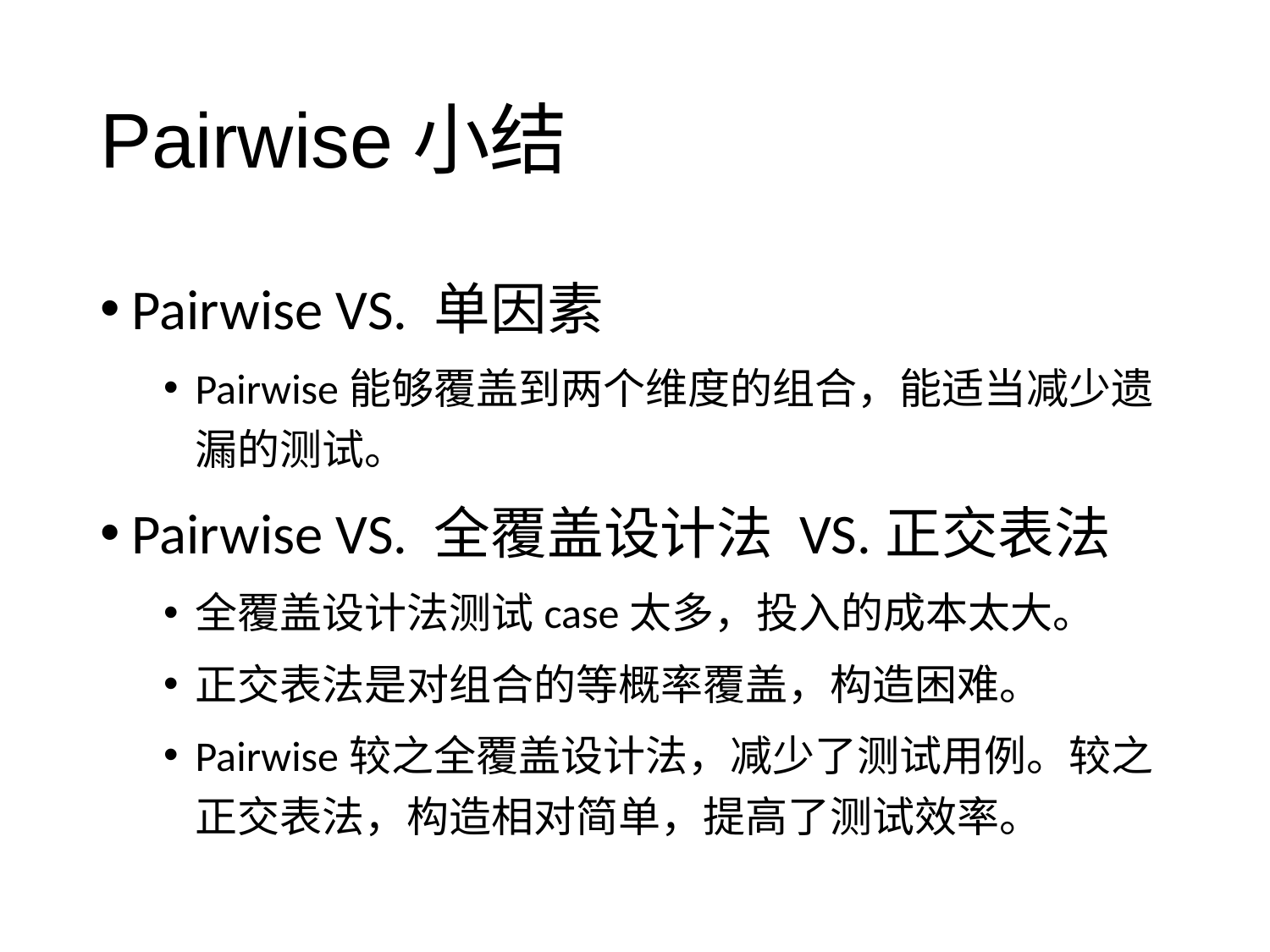

# Pairwise小结
Pairwise VS. 单因素
Pairwise能够覆盖到两个维度的组合，能适当减少遗漏的测试。
Pairwise VS. 全覆盖设计法 VS.正交表法
全覆盖设计法测试case太多，投入的成本太大。
正交表法是对组合的等概率覆盖，构造困难。
Pairwise较之全覆盖设计法，减少了测试用例。较之正交表法，构造相对简单，提高了测试效率。